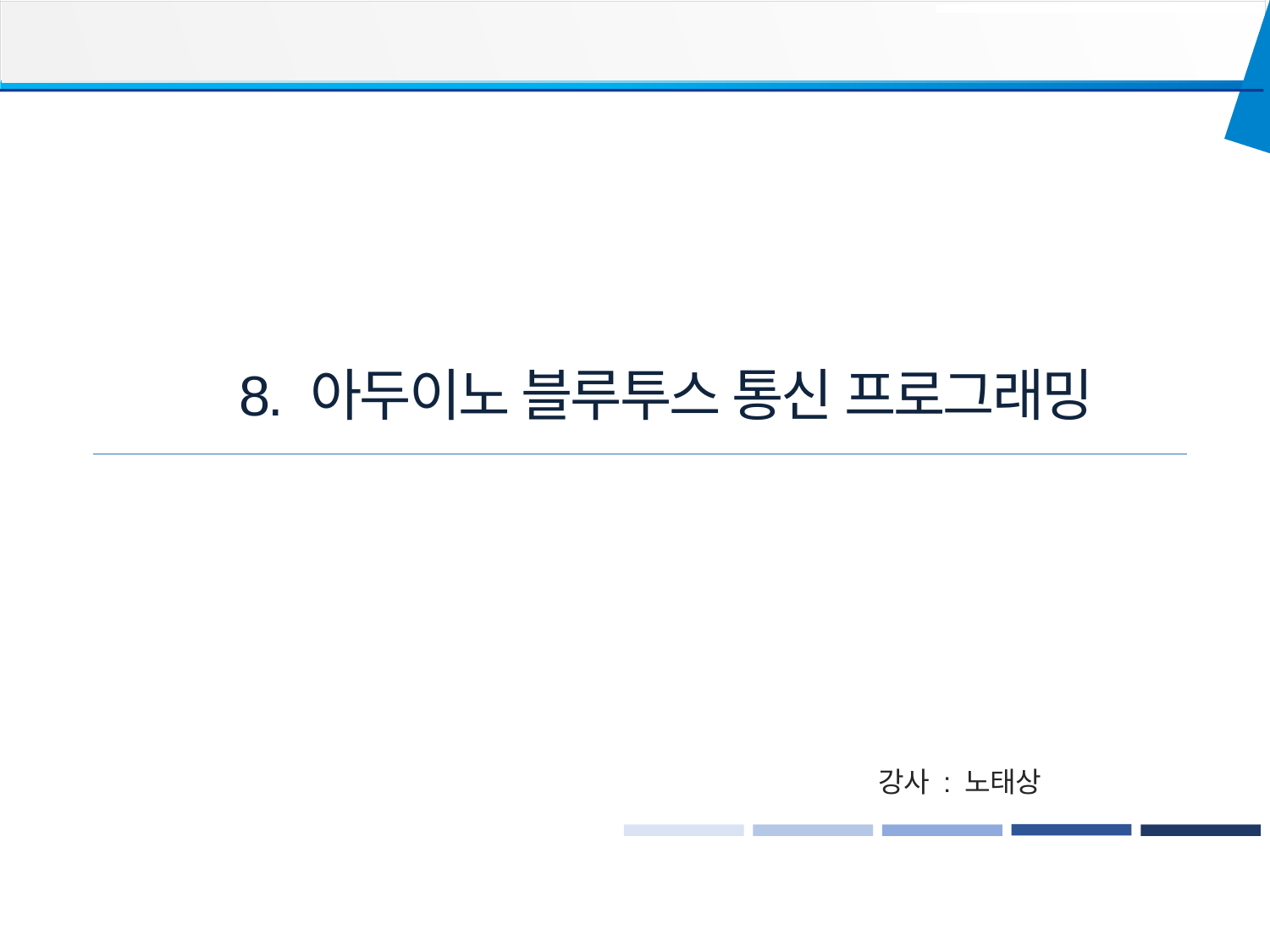

8. 아두이노 블루투스 통신 프로그래밍

강사 : 노태상